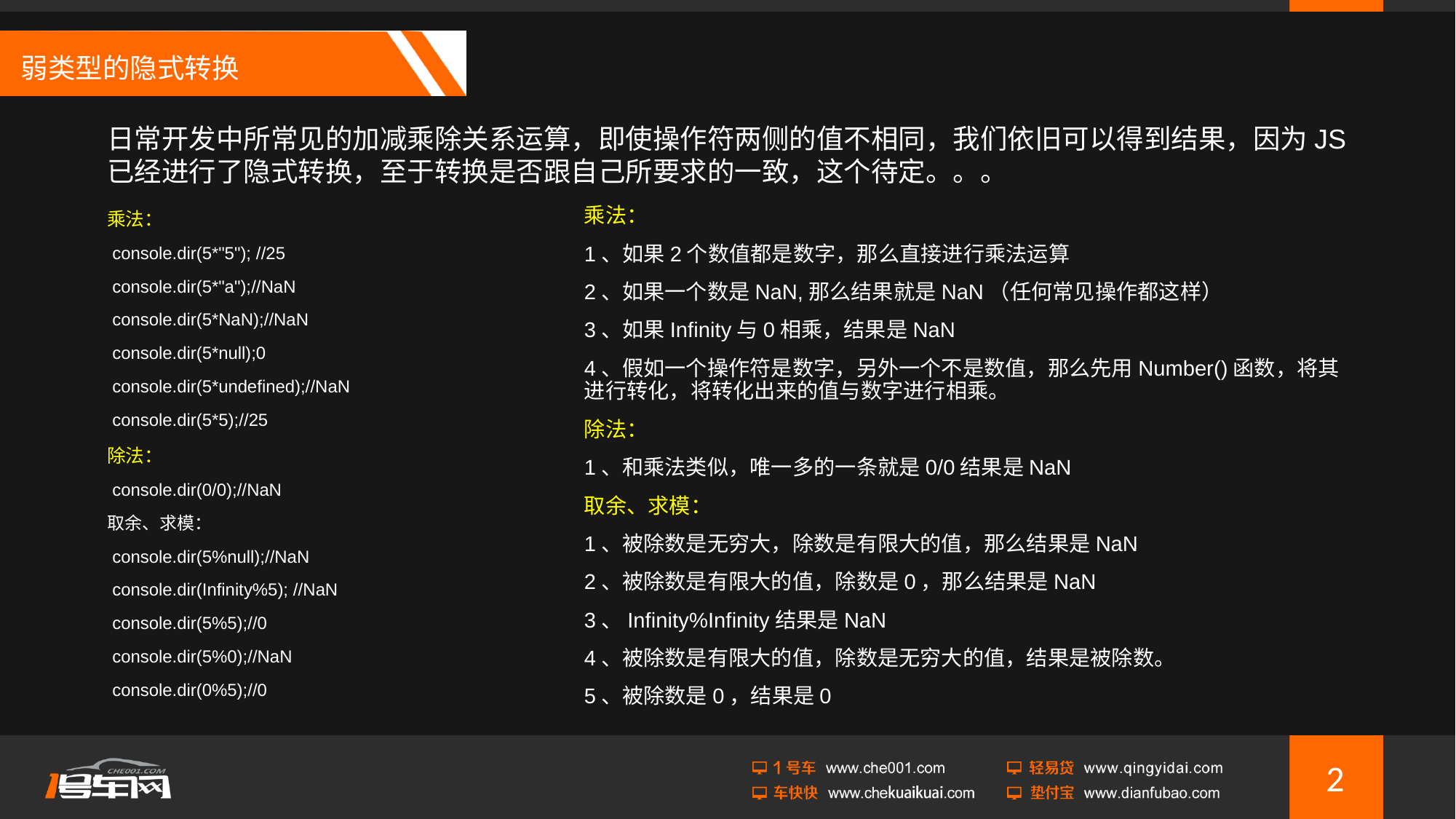

# 弱类型的隐式转换
日常开发中所常见的加减乘除关系运算，即使操作符两侧的值不相同，我们依旧可以得到结果，因为JS已经进行了隐式转换，至于转换是否跟自己所要求的一致，这个待定。。。

乘法：
 console.dir(5*"5"); //25
 console.dir(5*"a");//NaN
 console.dir(5*NaN);//NaN
 console.dir(5*null);0
 console.dir(5*undefined);//NaN
 console.dir(5*5);//25
除法：
 console.dir(0/0);//NaN
取余、求模：
 console.dir(5%null);//NaN
 console.dir(Infinity%5); //NaN
 console.dir(5%5);//0
 console.dir(5%0);//NaN
 console.dir(0%5);//0

乘法：
1、如果2个数值都是数字，那么直接进行乘法运算
2、如果一个数是NaN,那么结果就是NaN（任何常见操作都这样）
3、如果Infinity与0相乘，结果是NaN
4、假如一个操作符是数字，另外一个不是数值，那么先用Number()函数，将其进行转化，将转化出来的值与数字进行相乘。
除法：
1、和乘法类似，唯一多的一条就是0/0结果是NaN
取余、求模：
1、被除数是无穷大，除数是有限大的值，那么结果是NaN
2、被除数是有限大的值，除数是0，那么结果是NaN
3、Infinity%Infinity结果是NaN
4、被除数是有限大的值，除数是无穷大的值，结果是被除数。
5、被除数是0，结果是0

7